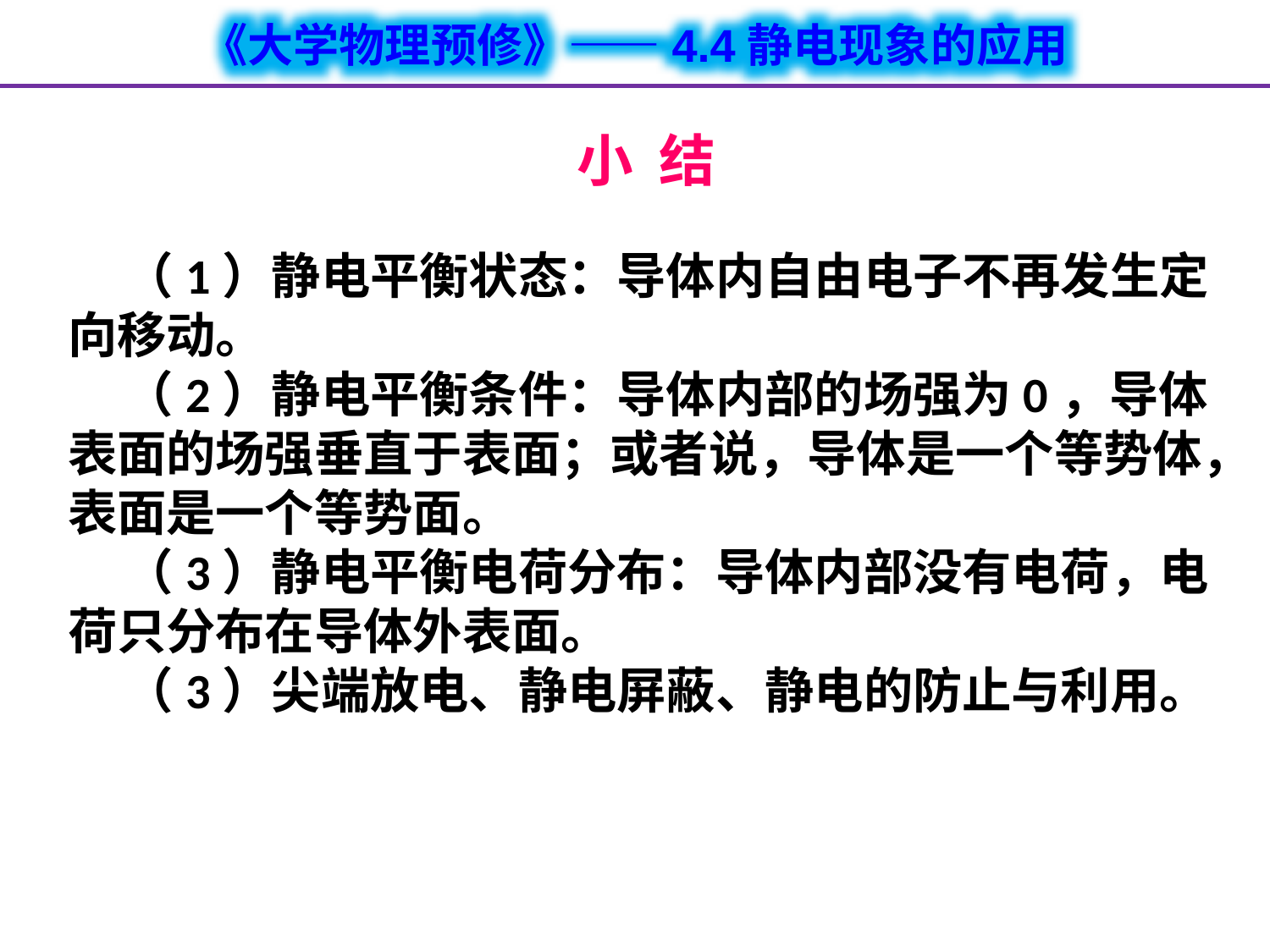

# 小  结
    （1）静电平衡状态：导体内自由电子不再发生定向移动。
    （2）静电平衡条件：导体内部的场强为0，导体表面的场强垂直于表面；或者说，导体是一个等势体，表面是一个等势面。
    （3）静电平衡电荷分布：导体内部没有电荷，电荷只分布在导体外表面。
    （3）尖端放电、静电屏蔽、静电的防止与利用。